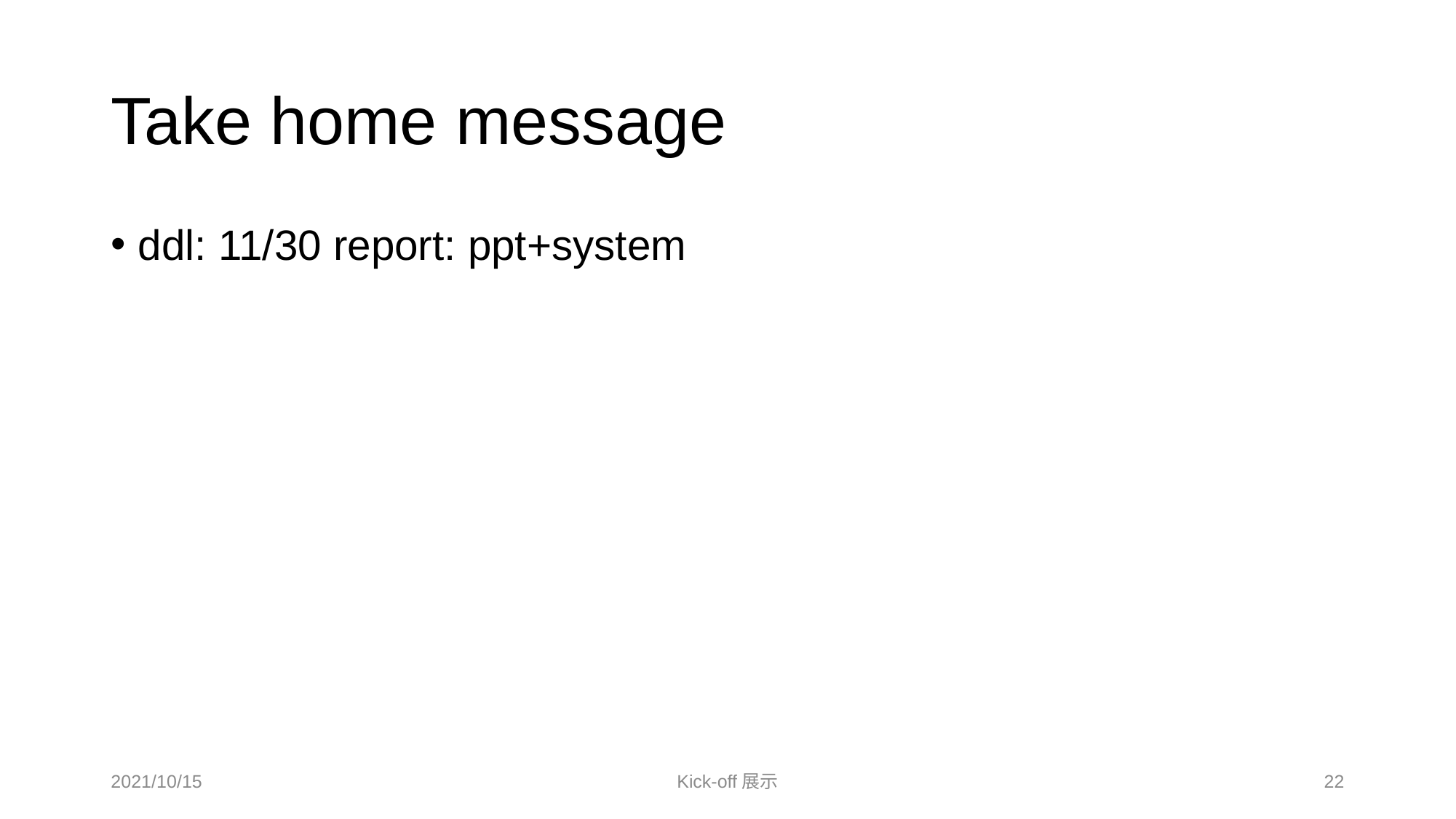

# Take home message
ddl: 11/30 report: ppt+system
2021/10/15
Kick-off展示
22